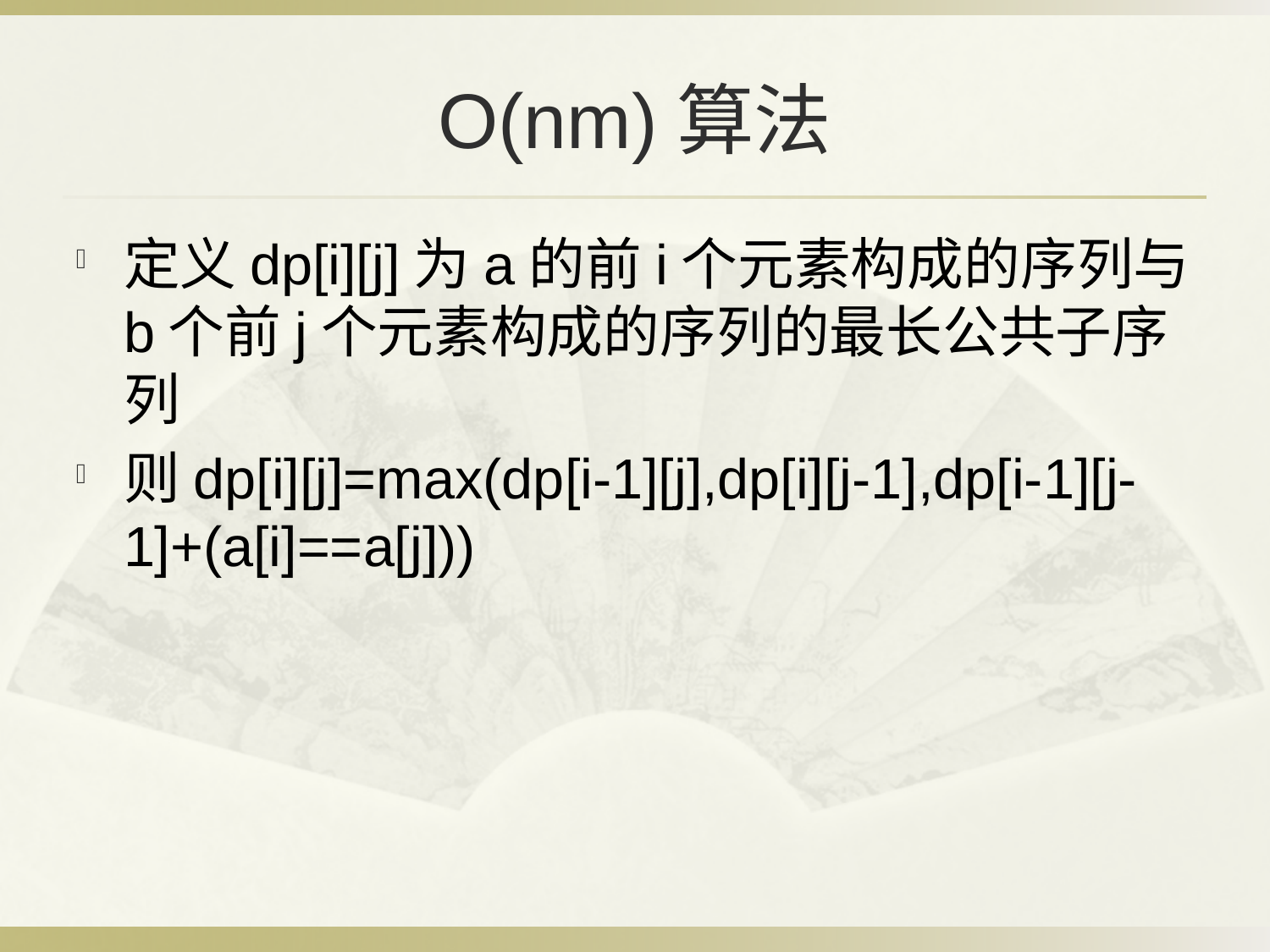

# O(nm)算法
定义dp[i][j]为a的前i个元素构成的序列与b个前j个元素构成的序列的最长公共子序列
则dp[i][j]=max(dp[i-1][j],dp[i][j-1],dp[i-1][j-1]+(a[i]==a[j]))